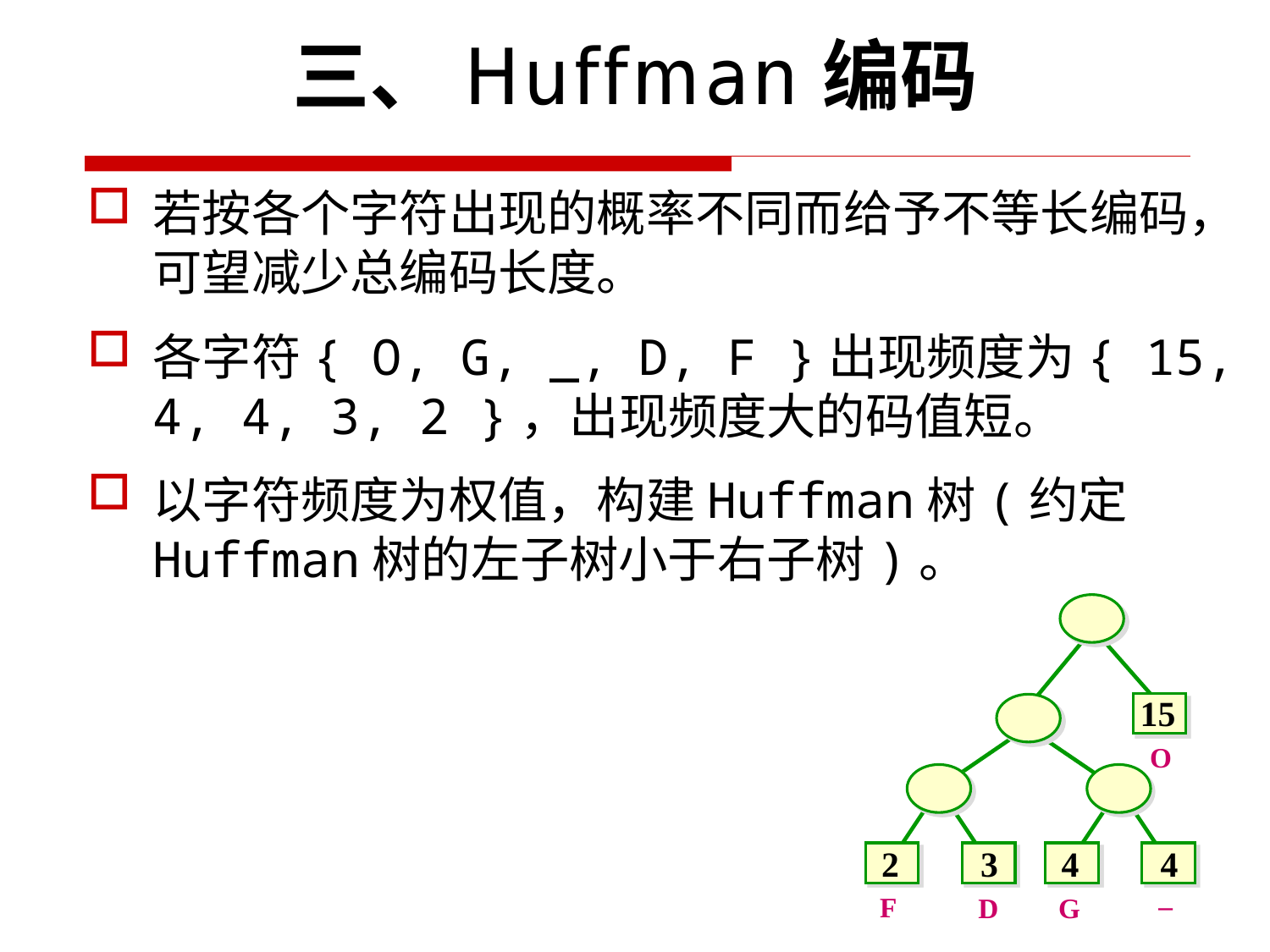

三、Huffman编码
若按各个字符出现的概率不同而给予不等长编码，可望减少总编码长度。
各字符{ O, G, _, D, F }出现频度为{ 15, 4, 4, 3, 2 }，出现频度大的码值短。
以字符频度为权值，构建Huffman树(约定Huffman树的左子树小于右子树)。

15

O

2
3
4
4

_
F
D
G